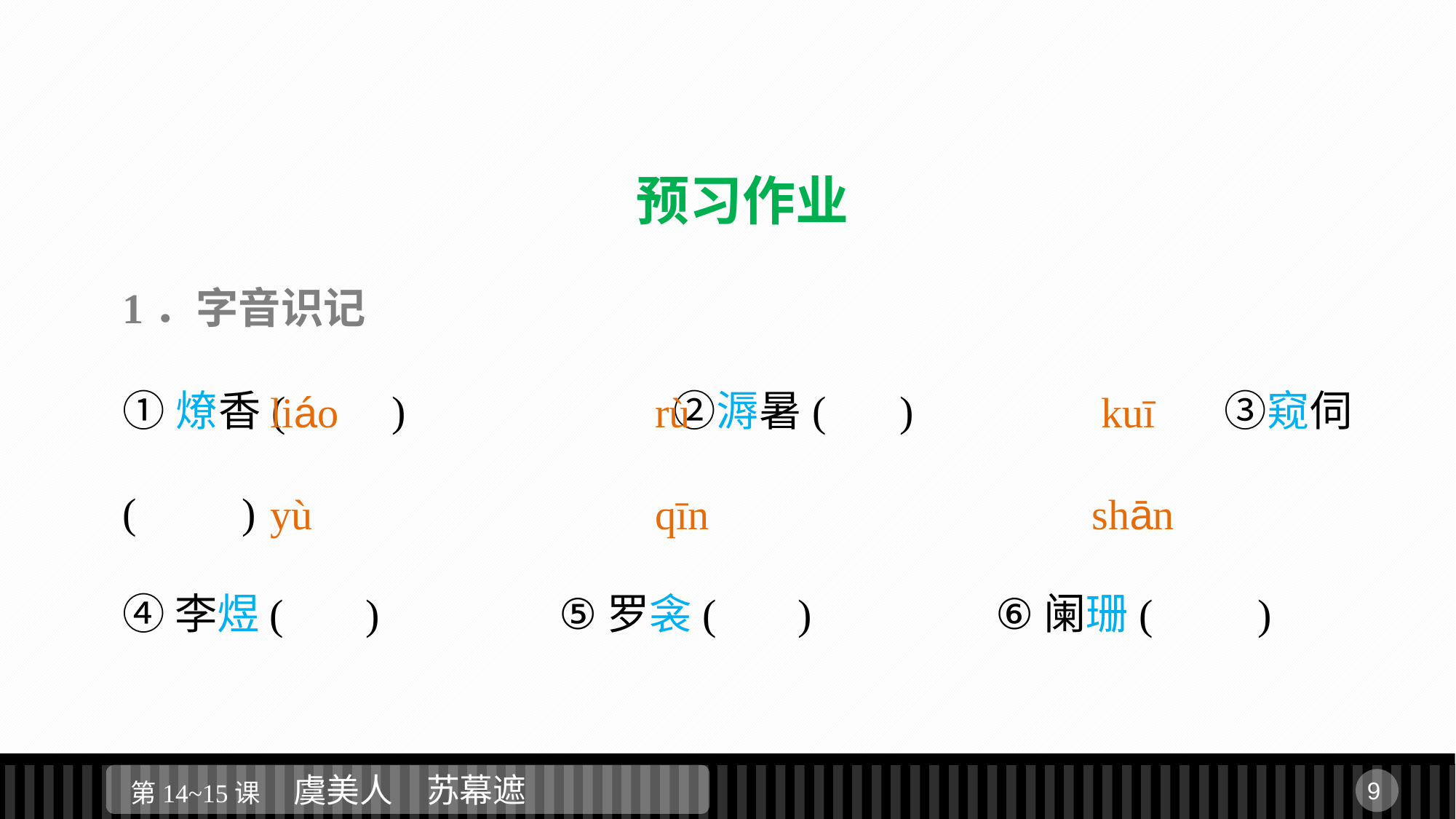

预习作业
1．字音识记
①燎香(　　)　　		②溽暑(　 )　　		③窥伺(　　)
④李煜(　  )    		⑤罗衾(　  )    		⑥阑珊(　　)
liáo　		     rù　			      kuī
yù　		     qīn　			     shān